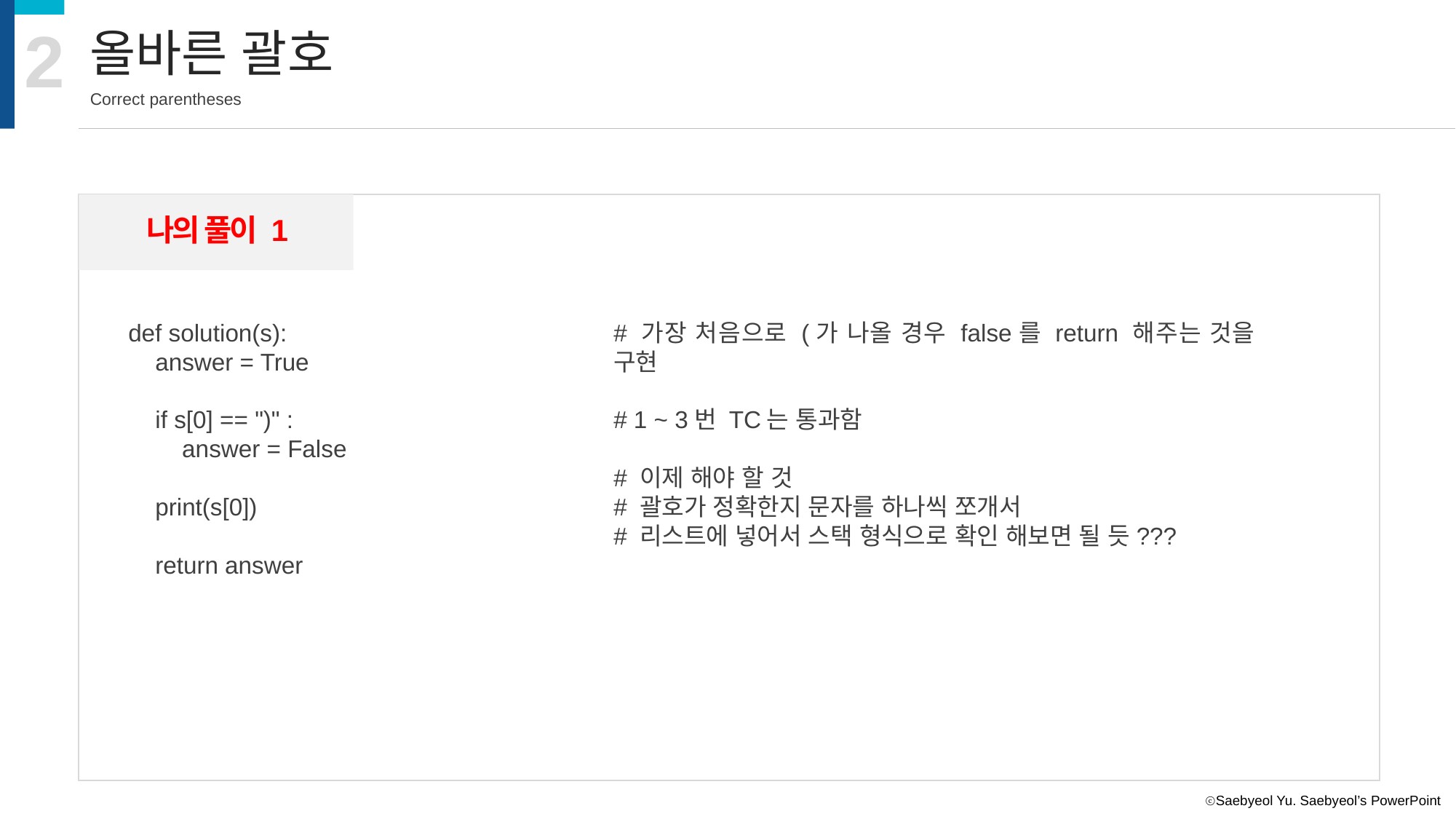

2
올바른 괄호
Correct parentheses

나의 풀이 1
def solution(s):
    answer = True

    if s[0] == ")" :
        answer = False

    print(s[0])

    return answer
# 가장 처음으로 (가 나올 경우 false를 return 해주는 것을 구현

# 1 ~ 3번 TC는 통과함

# 이제 해야 할 것
# 괄호가 정확한지 문자를 하나씩 쪼개서
# 리스트에 넣어서 스택 형식으로 확인 해보면 될 듯???